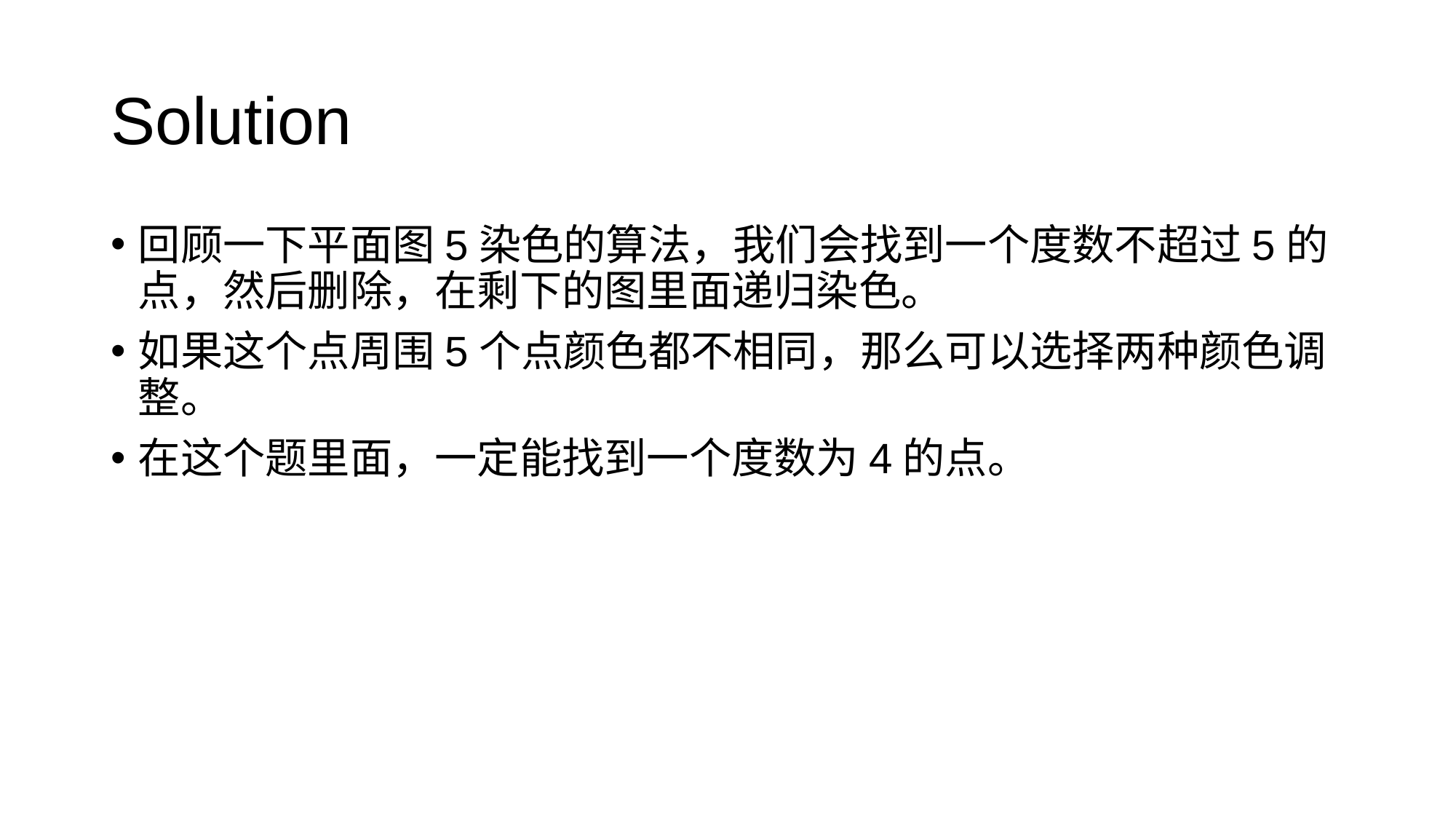

# Solution
回顾一下平面图5染色的算法，我们会找到一个度数不超过5的点，然后删除，在剩下的图里面递归染色。
如果这个点周围5个点颜色都不相同，那么可以选择两种颜色调整。
在这个题里面，一定能找到一个度数为4的点。